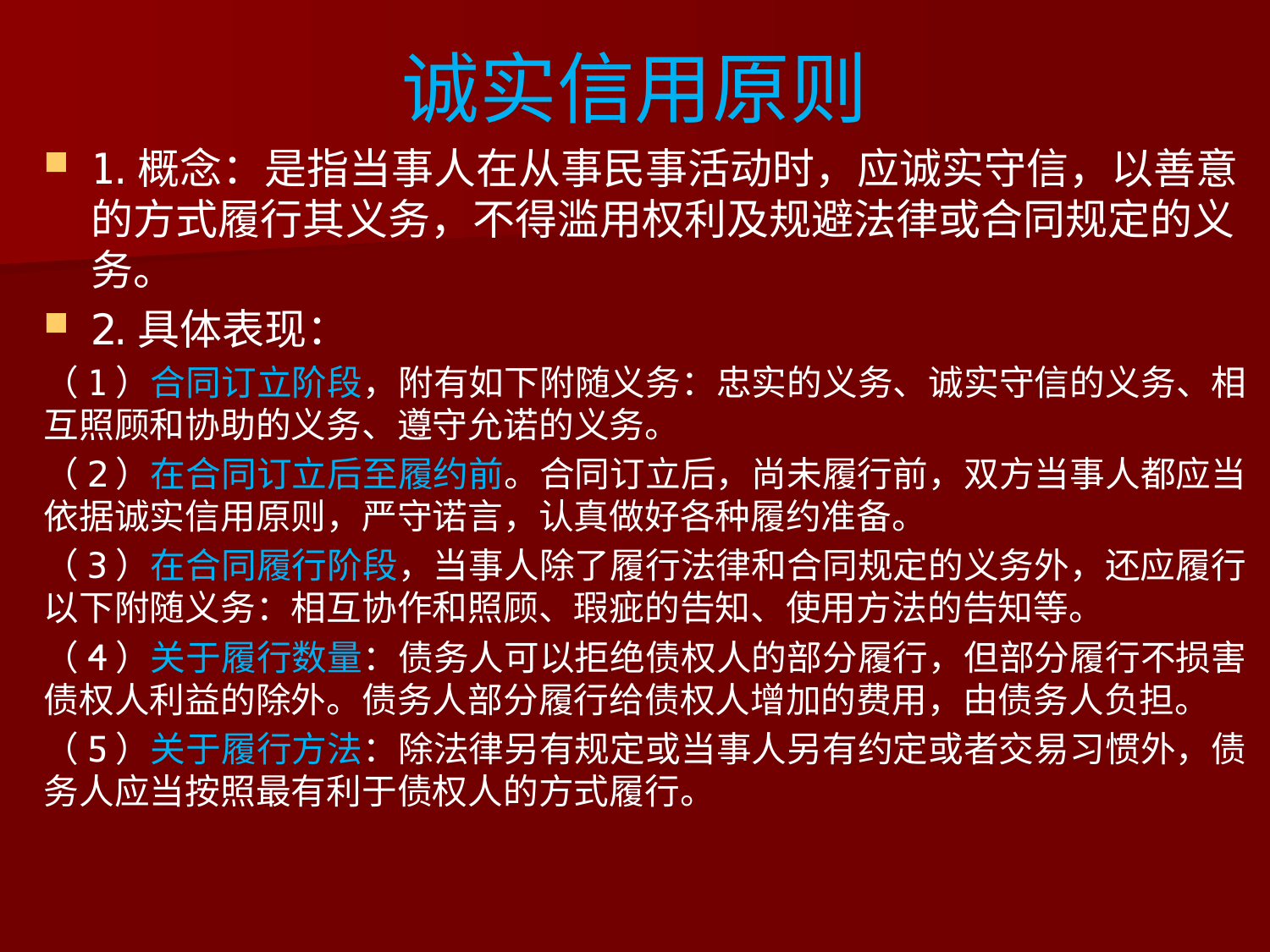

# 诚实信用原则
1.概念：是指当事人在从事民事活动时，应诚实守信，以善意的方式履行其义务，不得滥用权利及规避法律或合同规定的义务。
2.具体表现：
（1）合同订立阶段，附有如下附随义务：忠实的义务、诚实守信的义务、相互照顾和协助的义务、遵守允诺的义务。
（2）在合同订立后至履约前。合同订立后，尚未履行前，双方当事人都应当依据诚实信用原则，严守诺言，认真做好各种履约准备。
（3）在合同履行阶段，当事人除了履行法律和合同规定的义务外，还应履行以下附随义务：相互协作和照顾、瑕疵的告知、使用方法的告知等。
（4）关于履行数量：债务人可以拒绝债权人的部分履行，但部分履行不损害债权人利益的除外。债务人部分履行给债权人增加的费用，由债务人负担。
（5）关于履行方法：除法律另有规定或当事人另有约定或者交易习惯外，债务人应当按照最有利于债权人的方式履行。